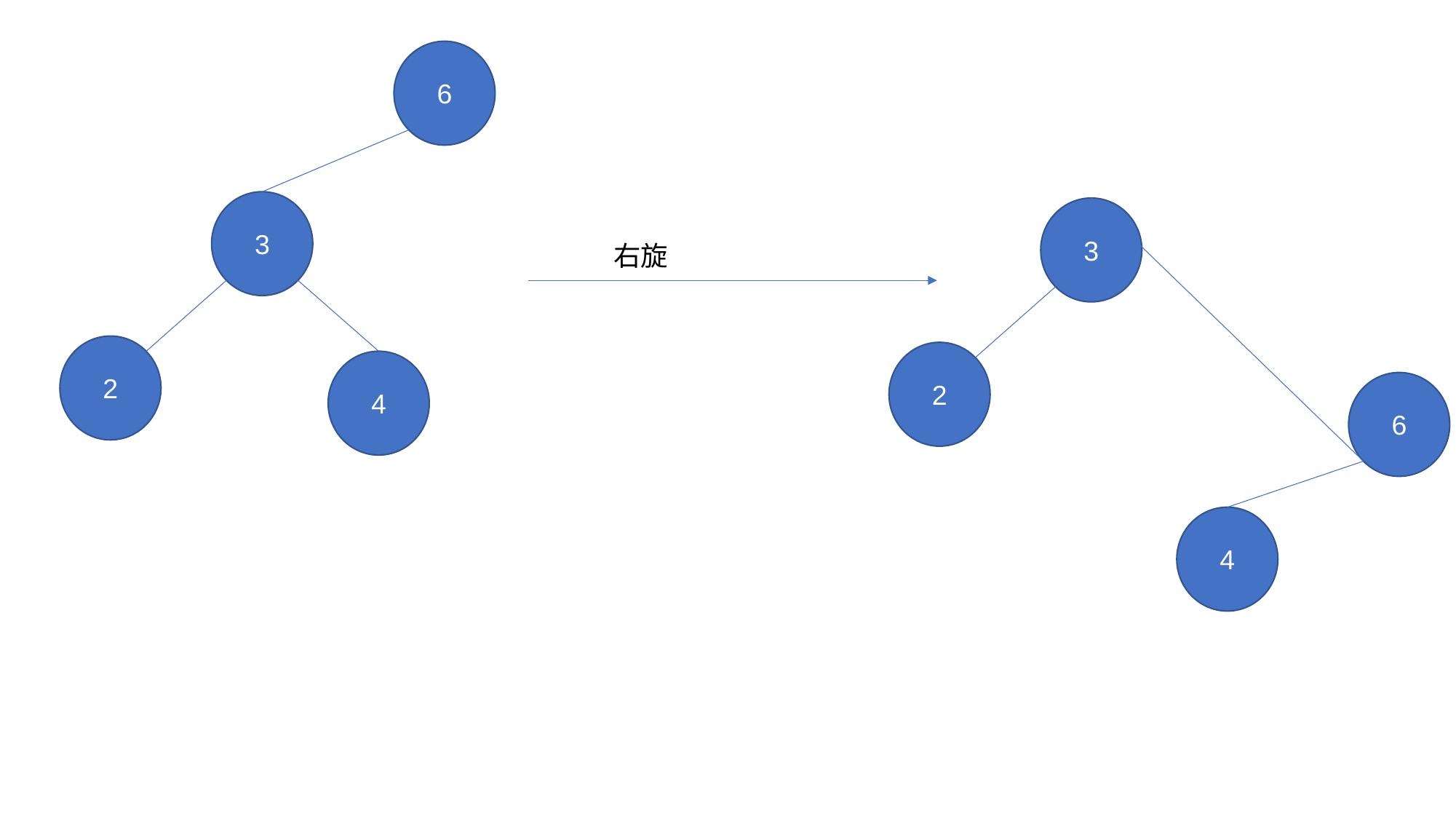

6
3
3
右旋
2
2
4
6
4